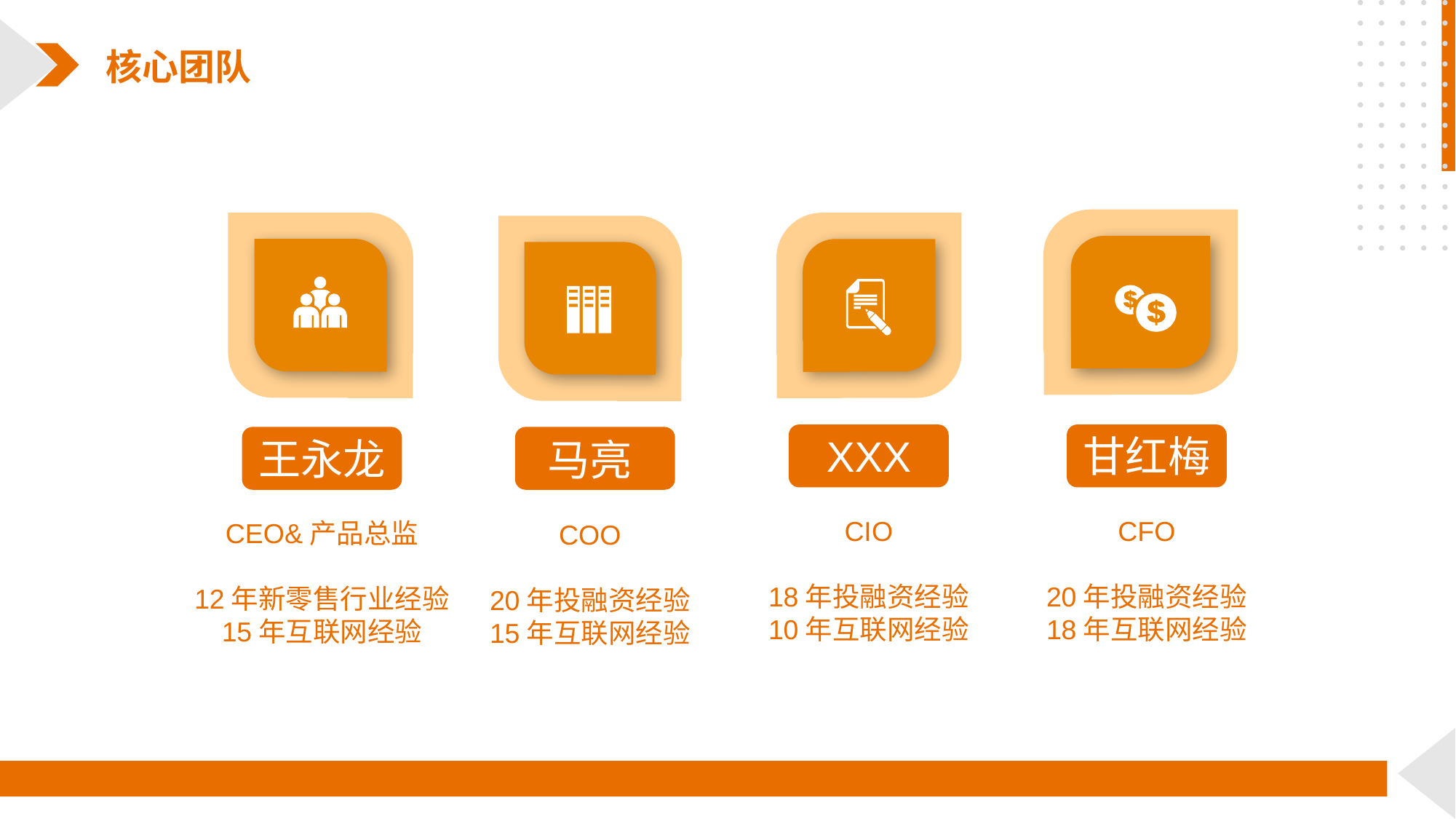

核心团队

XXX

CIO

18年投融资经验
10年互联网经验

甘红梅

CFO

20年投融资经验
18年互联网经验

王永龙

CEO&产品总监

12年新零售行业经验
15年互联网经验

马亮

COO

20年投融资经验
15年互联网经验